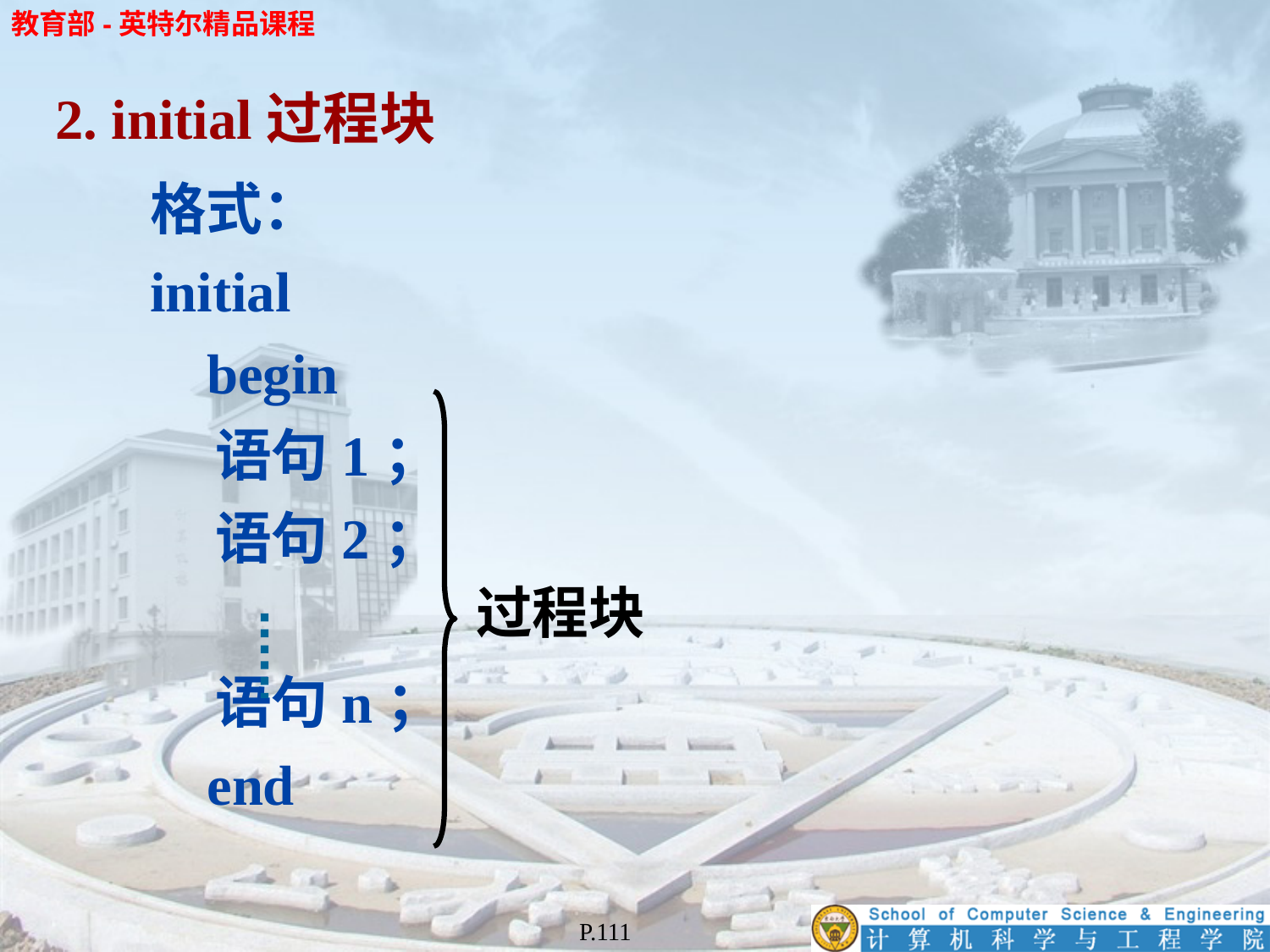

2. initial过程块
格式：
initial
    begin
    语句1；
    语句2；

    语句n；
    end

过程块

P.111